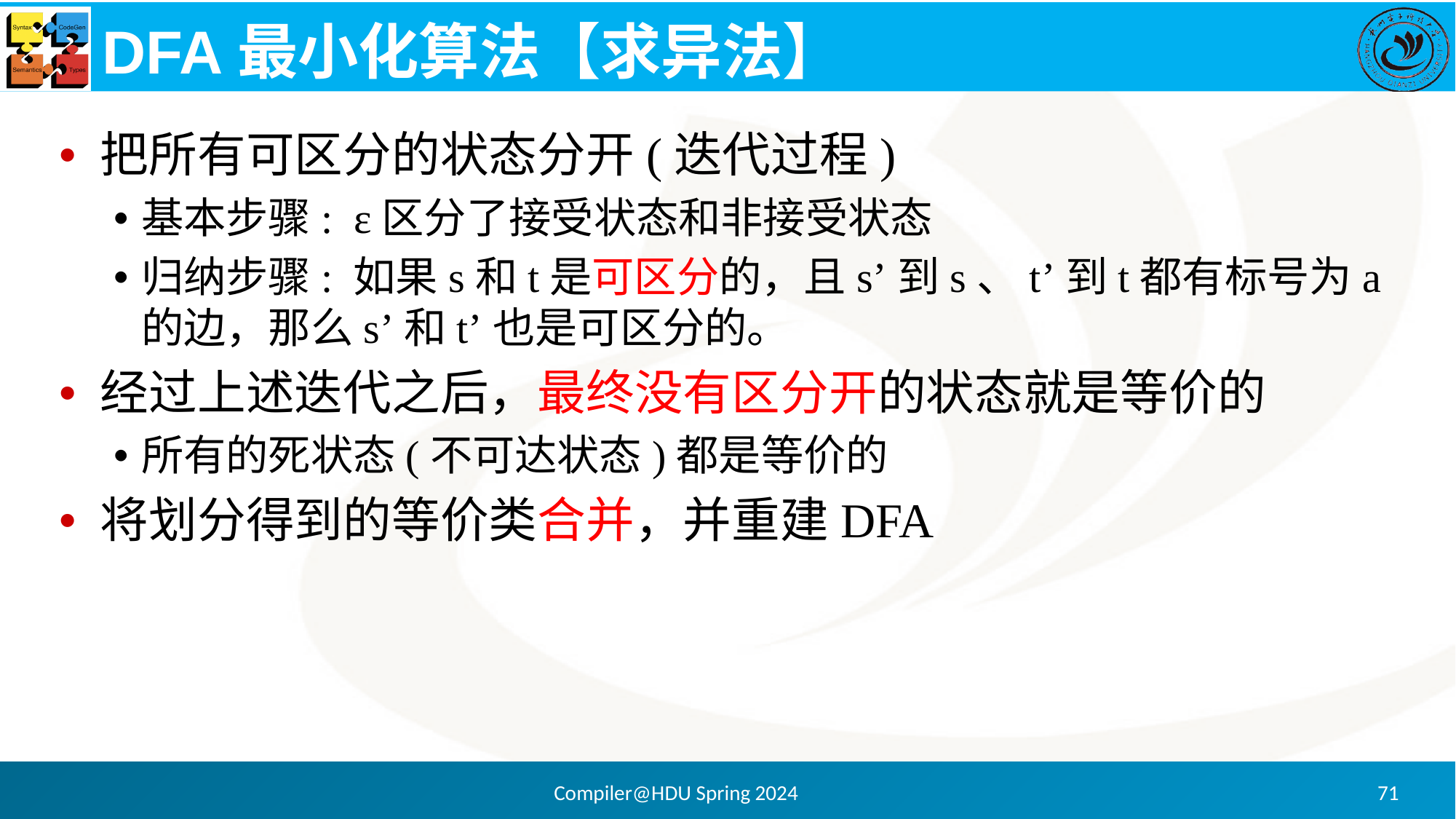

# DFA最小化算法【求异法】
把所有可区分的状态分开(迭代过程)
基本步骤:  ε区分了接受状态和非接受状态
归纳步骤: 如果s和t是可区分的，且s’到s、t’到t都有标号为a的边，那么s’和t’也是可区分的。
经过上述迭代之后，最终没有区分开的状态就是等价的
所有的死状态(不可达状态)都是等价的
将划分得到的等价类合并，并重建DFA

Compiler@HDU Spring 2024
71